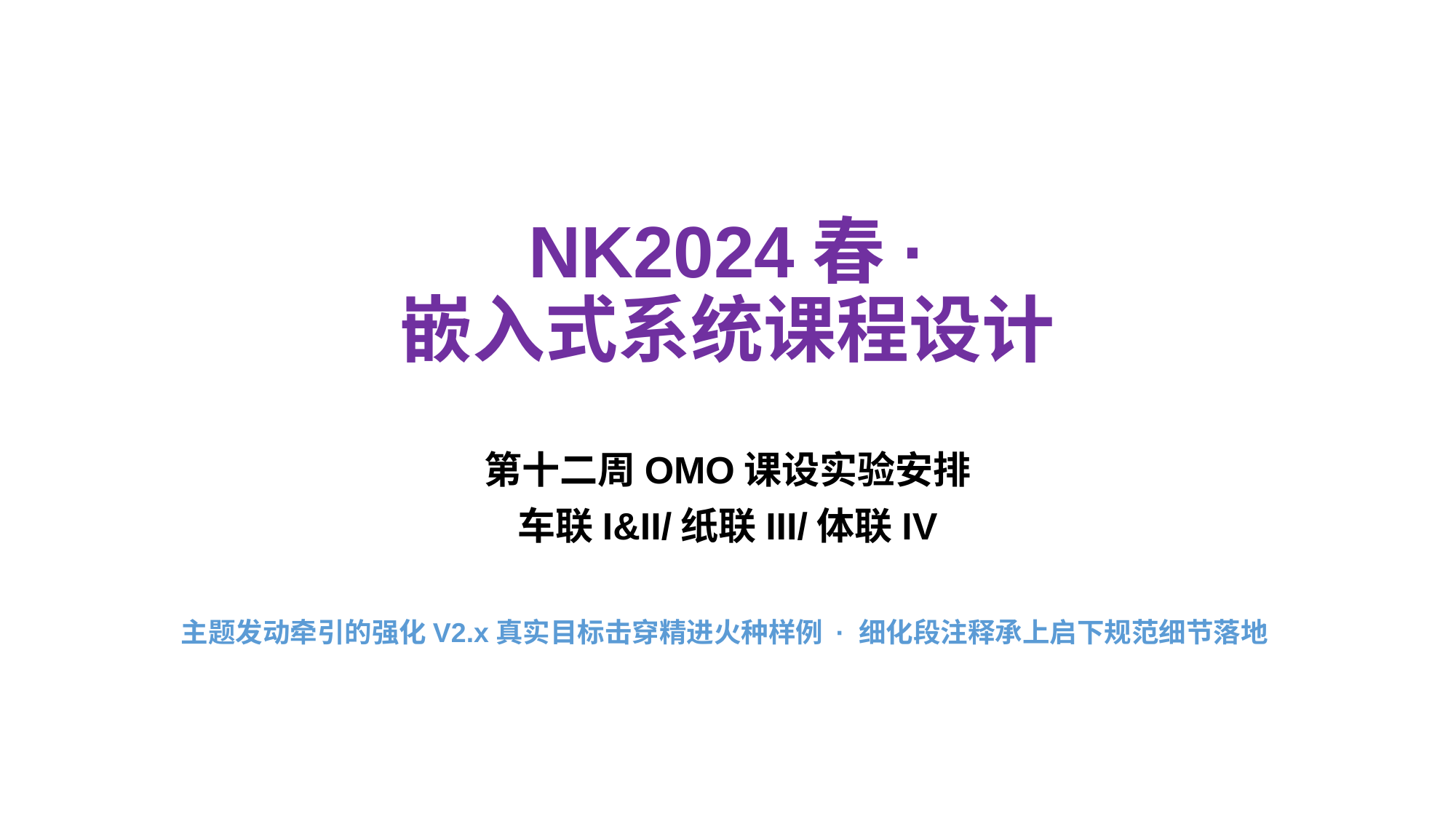

# NK2024春· 嵌入式系统课程设计
第十二周OMO课设实验安排
车联I&II/纸联III/体联IV

主题发动牵引的强化V2.x真实目标击穿精进火种样例 · 细化段注释承上启下规范细节落地